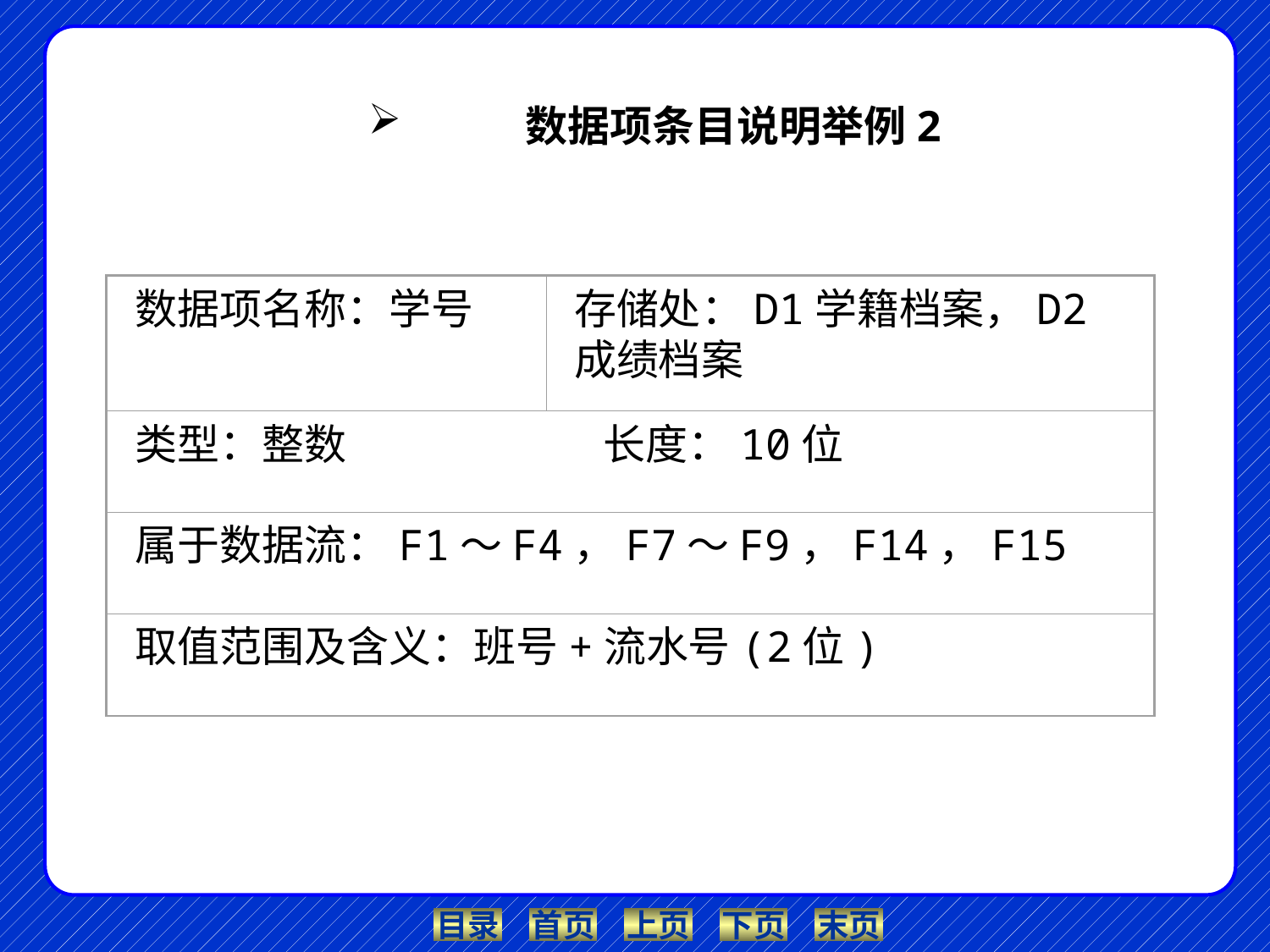

数据项条目说明举例2

数据项名称：学号

存储处：D1学籍档案，D2成绩档案

类型：整数                           长度：10位

属于数据流：F1～F4，F7～F9，F14，F15

取值范围及含义：班号+流水号(2位)